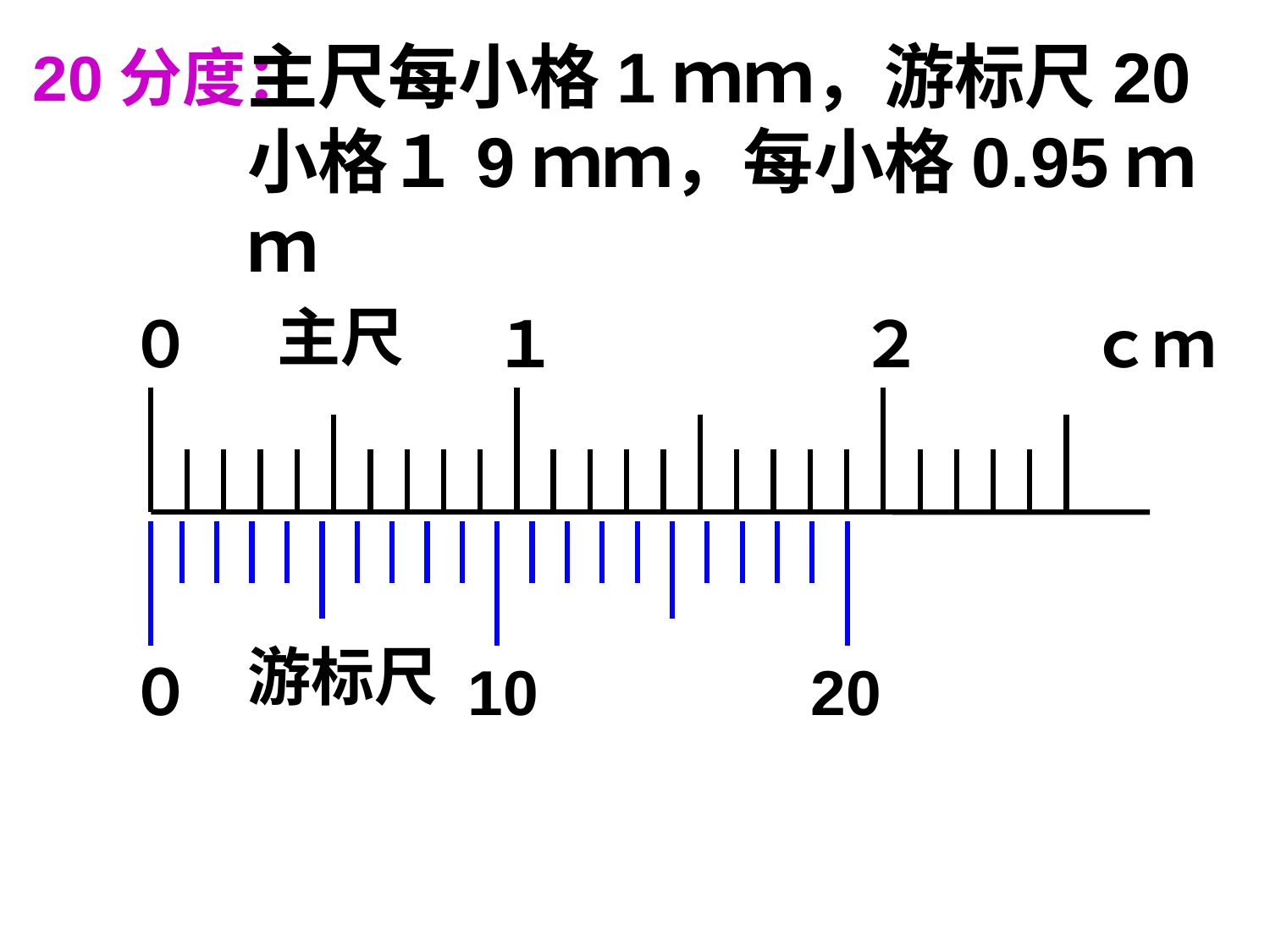

主尺每小格1ｍｍ，游标尺20小格１9ｍｍ，每小格0.95ｍｍ
20分度：
主尺
０
１
２
ｃｍ
游标尺
０
10
20